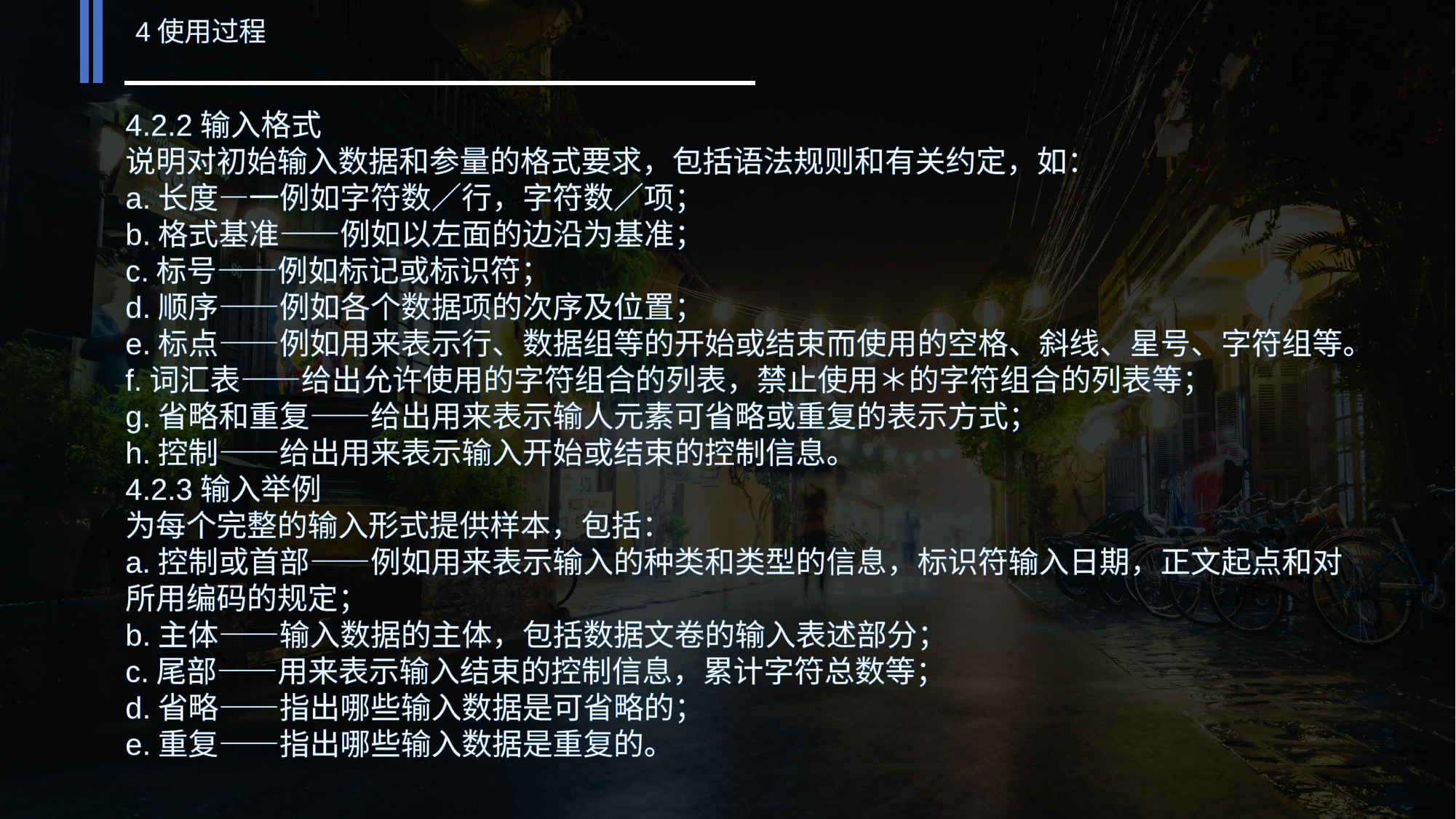

4使用过程
4.2.2输入格式
说明对初始输入数据和参量的格式要求，包括语法规则和有关约定，如：
a.长度—一例如字符数／行，字符数／项；
b.格式基准——例如以左面的边沿为基准；
c.标号——例如标记或标识符；
d.顺序——例如各个数据项的次序及位置；
e.标点——例如用来表示行、数据组等的开始或结束而使用的空格、斜线、星号、字符组等。
f.词汇表——给出允许使用的字符组合的列表，禁止使用＊的字符组合的列表等；
g.省略和重复——给出用来表示输人元素可省略或重复的表示方式；
h.控制——给出用来表示输入开始或结束的控制信息。
4.2.3输入举例
为每个完整的输入形式提供样本，包括：
a.控制或首部——例如用来表示输入的种类和类型的信息，标识符输入日期，正文起点和对所用编码的规定；
b.主体——输入数据的主体，包括数据文卷的输入表述部分；
c.尾部——用来表示输入结束的控制信息，累计字符总数等；
d.省略——指出哪些输入数据是可省略的；
e.重复——指出哪些输入数据是重复的。